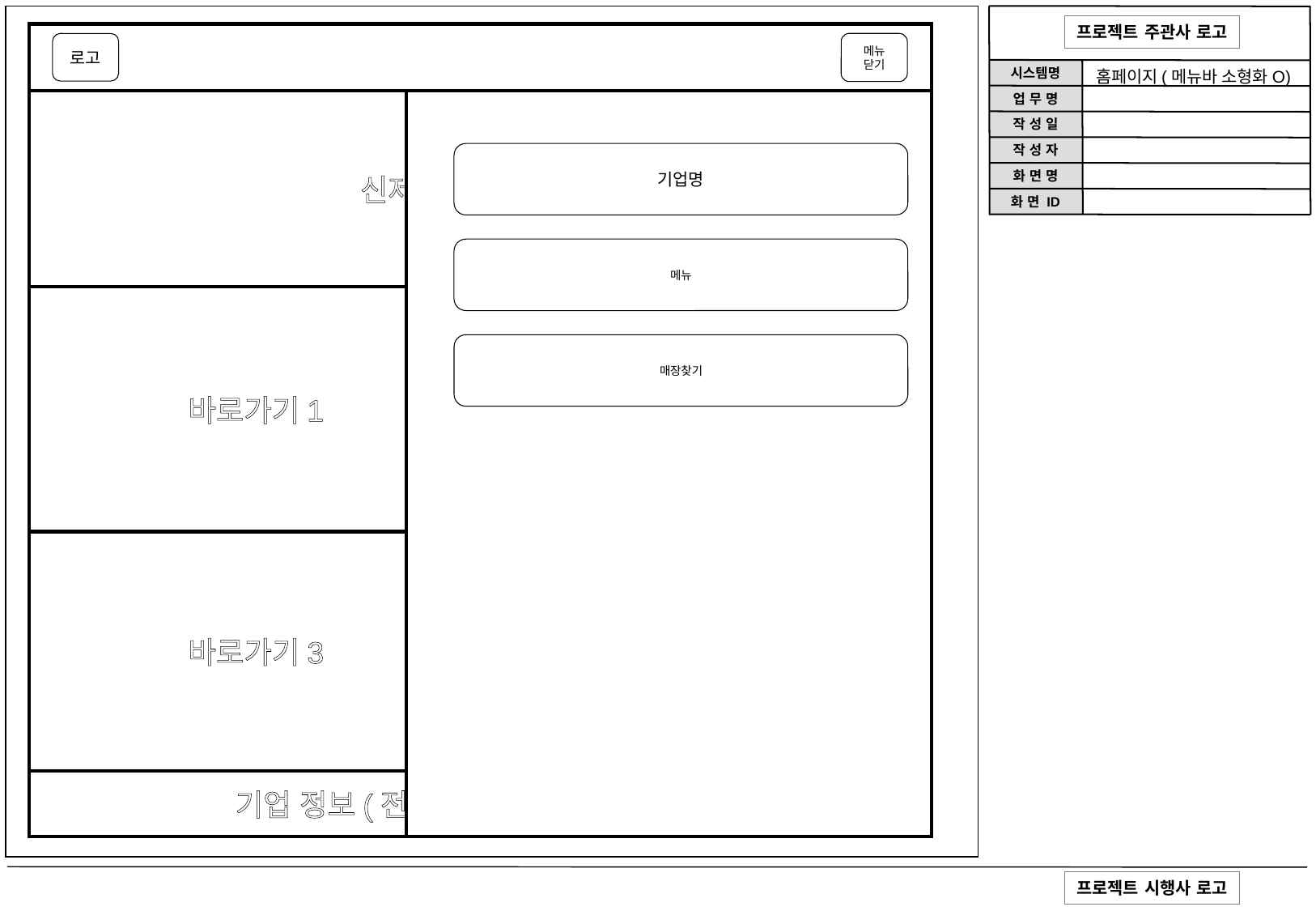

로고
메뉴 닫기
홈페이지(메뉴바 소형화O)

신제품 홍보 이미지
기업명
메뉴
바로가기1
바로가기2
매장찾기
바로가기3
매장 검색
검색란
위로가기
기업 정보(전화번호, 본사 위치 등등)